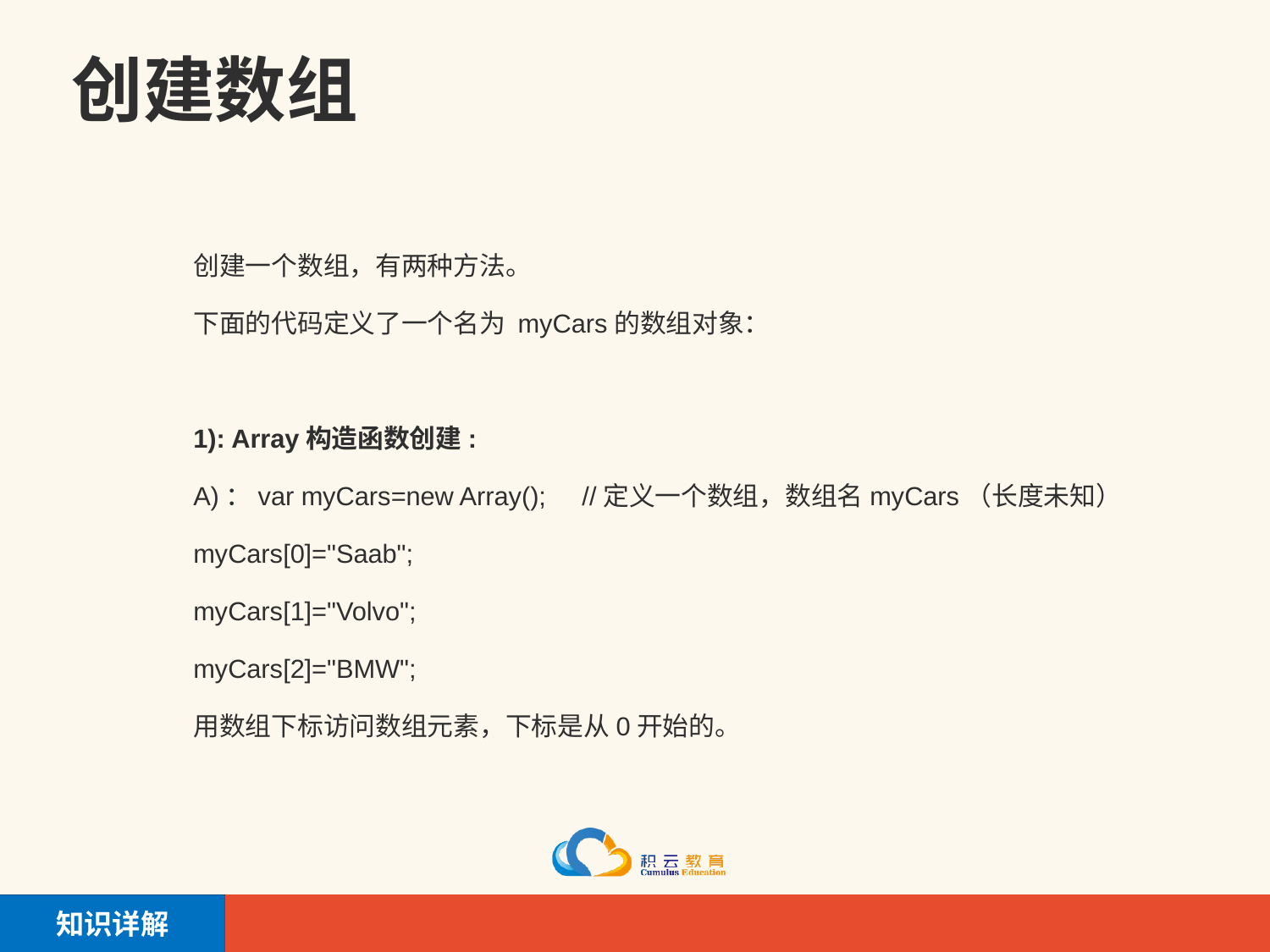

# 创建数组
创建一个数组，有两种方法。
下面的代码定义了一个名为 myCars的数组对象：

1): Array构造函数创建:
A)：var myCars=new Array();     //定义一个数组，数组名myCars（长度未知）
myCars[0]="Saab";
myCars[1]="Volvo";
myCars[2]="BMW";
用数组下标访问数组元素，下标是从0开始的。